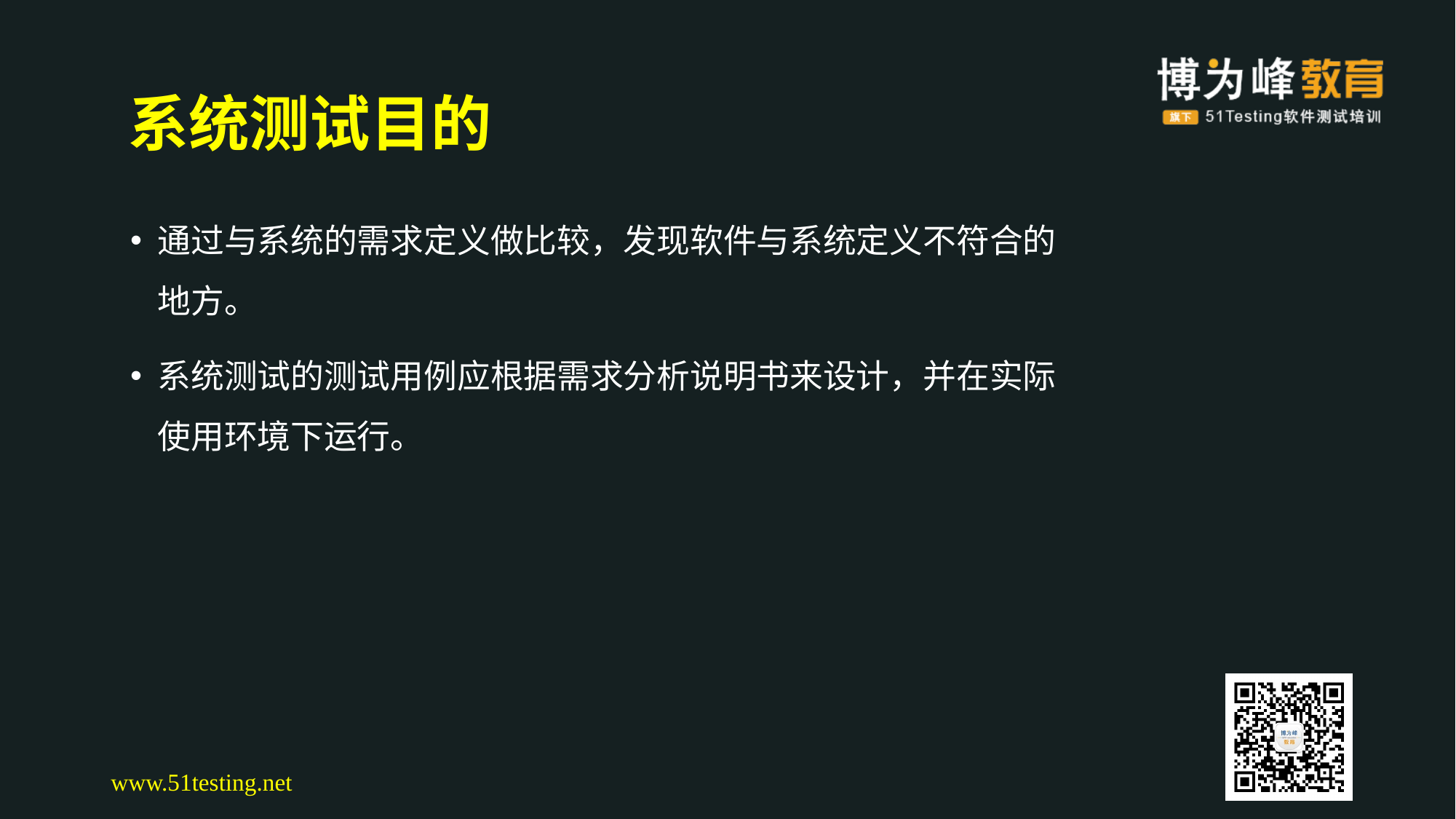

# 系统测试目的
通过与系统的需求定义做比较，发现软件与系统定义不符合的地方。
系统测试的测试用例应根据需求分析说明书来设计，并在实际使用环境下运行。
www.51testing.net